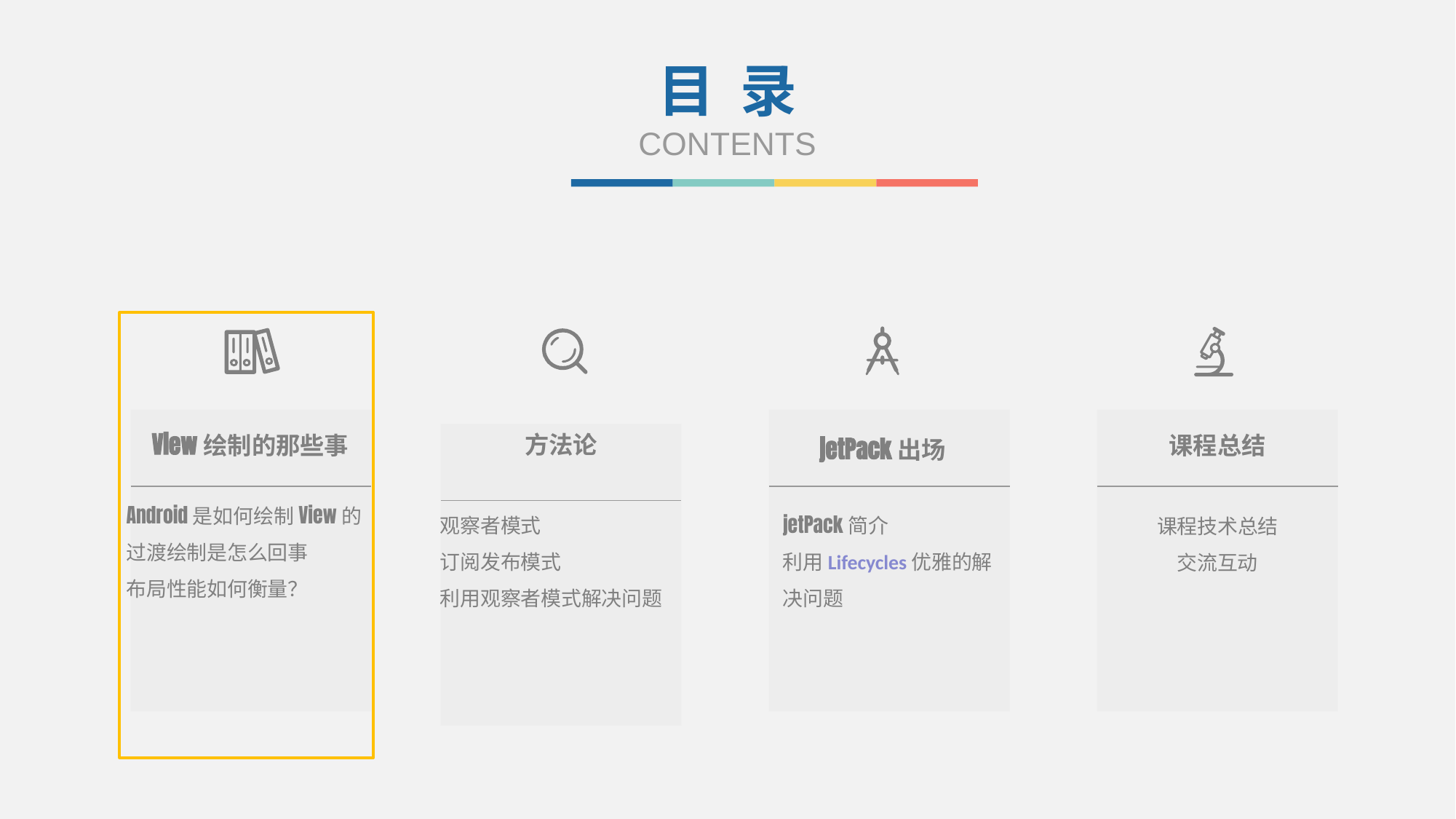

目  录
CONTENTS

方法论
View绘制的那些事
课程总结
jetPack出场
Android是如何绘制View的
过渡绘制是怎么回事
布局性能如何衡量？

观察者模式
订阅发布模式
利用观察者模式解决问题

jetPack简介
利用Lifecycles优雅的解决问题
课程技术总结
交流互动